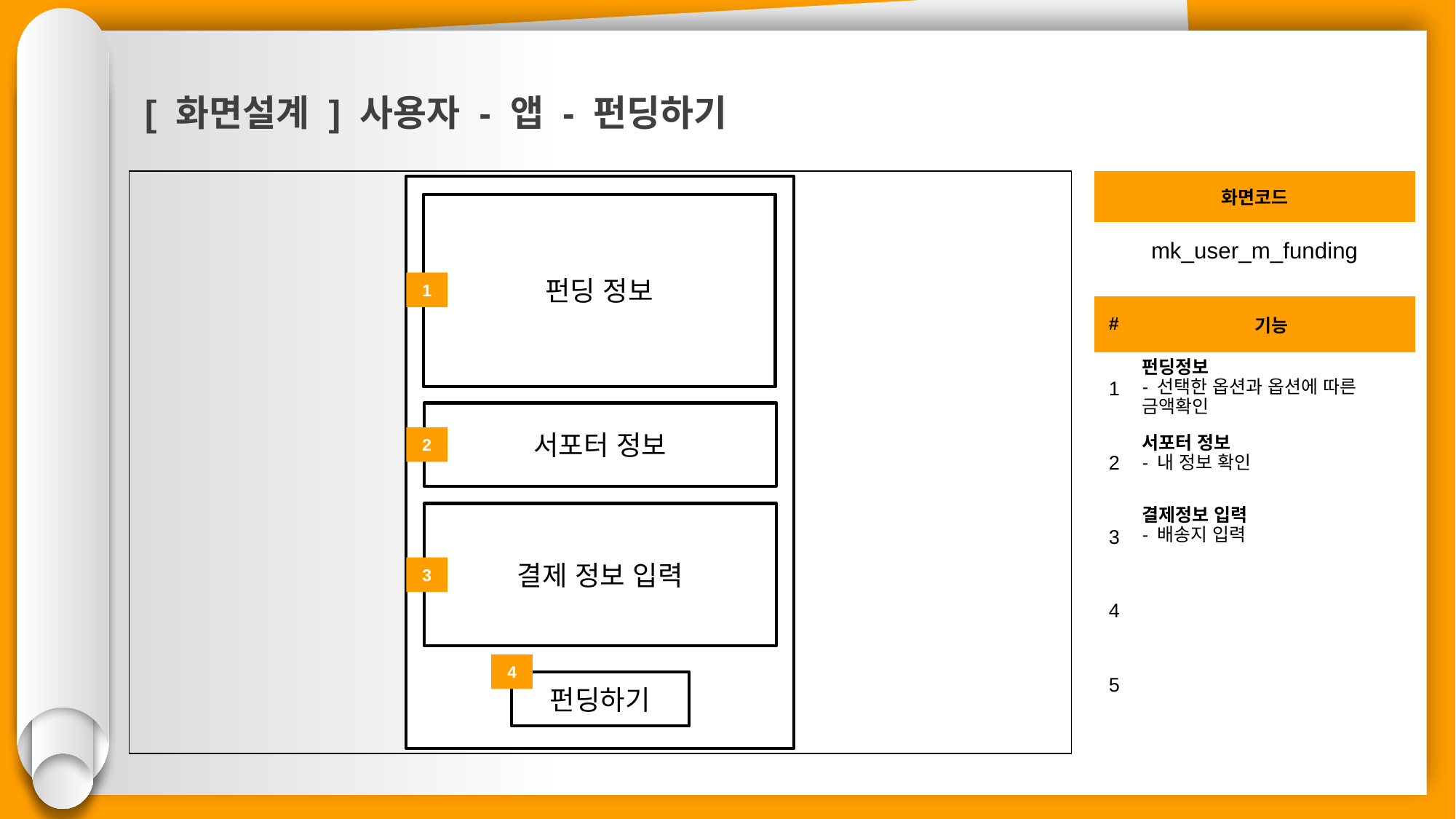

[ 화면설계 ] 사용자 - 앱 - 펀딩하기

| 화면코드 |
| --- |
| mk\_user\_m\_funding |

펀딩 정보
1
| # | 기능 |
| --- | --- |
| 1 | 펀딩정보 - 선택한 옵션과 옵션에 따른 금액확인 |
| 2 | 서포터 정보 - 내 정보 확인 |
| 3 | 결제정보 입력 - 배송지 입력 |
| 4 |  |
| 5 |  |
서포터 정보
2
결제 정보 입력
3
4
펀딩하기